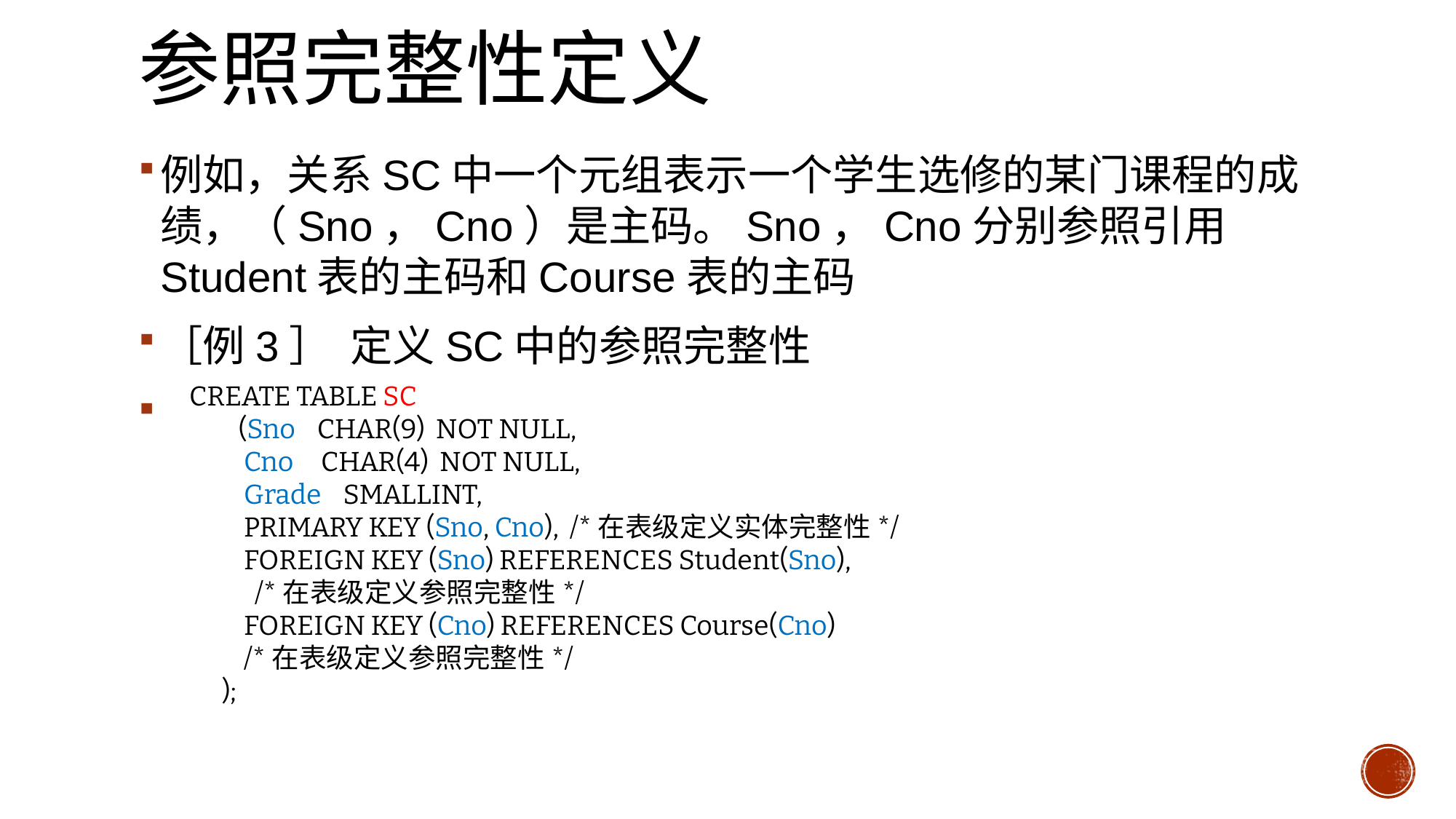

# 参照完整性定义
例如，关系SC中一个元组表示一个学生选修的某门课程的成绩，（Sno，Cno）是主码。Sno，Cno分别参照引用Student表的主码和Course表的主码
［例3］  定义SC中的参照完整性

CREATE TABLE SC
         (Sno    CHAR(9)  NOT NULL,
          Cno     CHAR(4)  NOT NULL,
          Grade    SMALLINT,
          PRIMARY KEY (Sno, Cno),  /*在表级定义实体完整性*/
          FOREIGN KEY (Sno) REFERENCES Student(Sno),
            /*在表级定义参照完整性*/
          FOREIGN KEY (Cno) REFERENCES Course(Cno)
          /*在表级定义参照完整性*/
      );
15